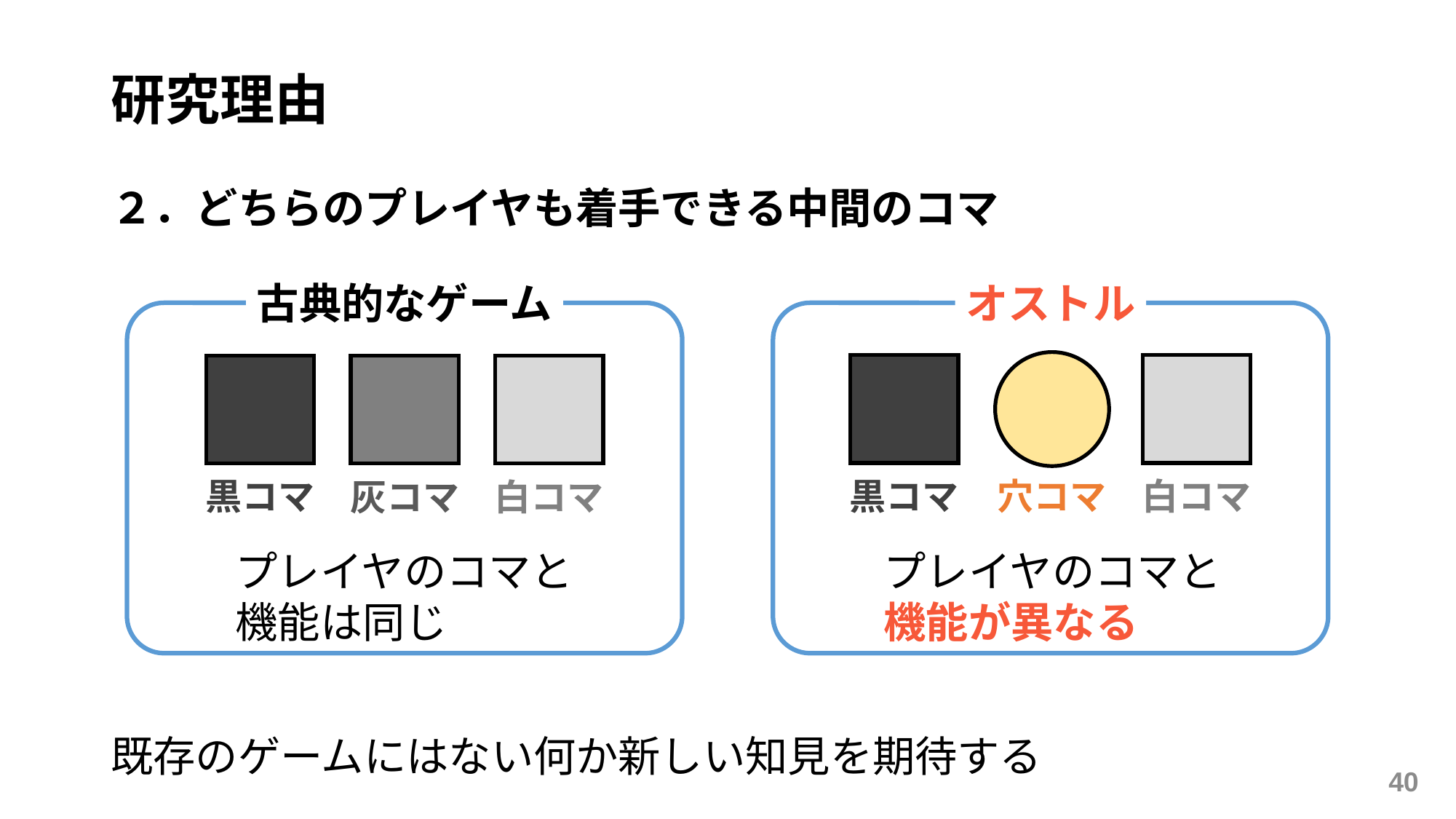

# 研究理由
２．どちらのプレイヤも着手できる中間のコマ

既存のゲームにはない何か新しい知見を期待する

古典的なゲーム

黒コマ
灰コマ
白コマ
プレイヤのコマと
機能は同じ
オストル

黒コマ
穴コマ
白コマ
プレイヤのコマと
機能が異なる
40